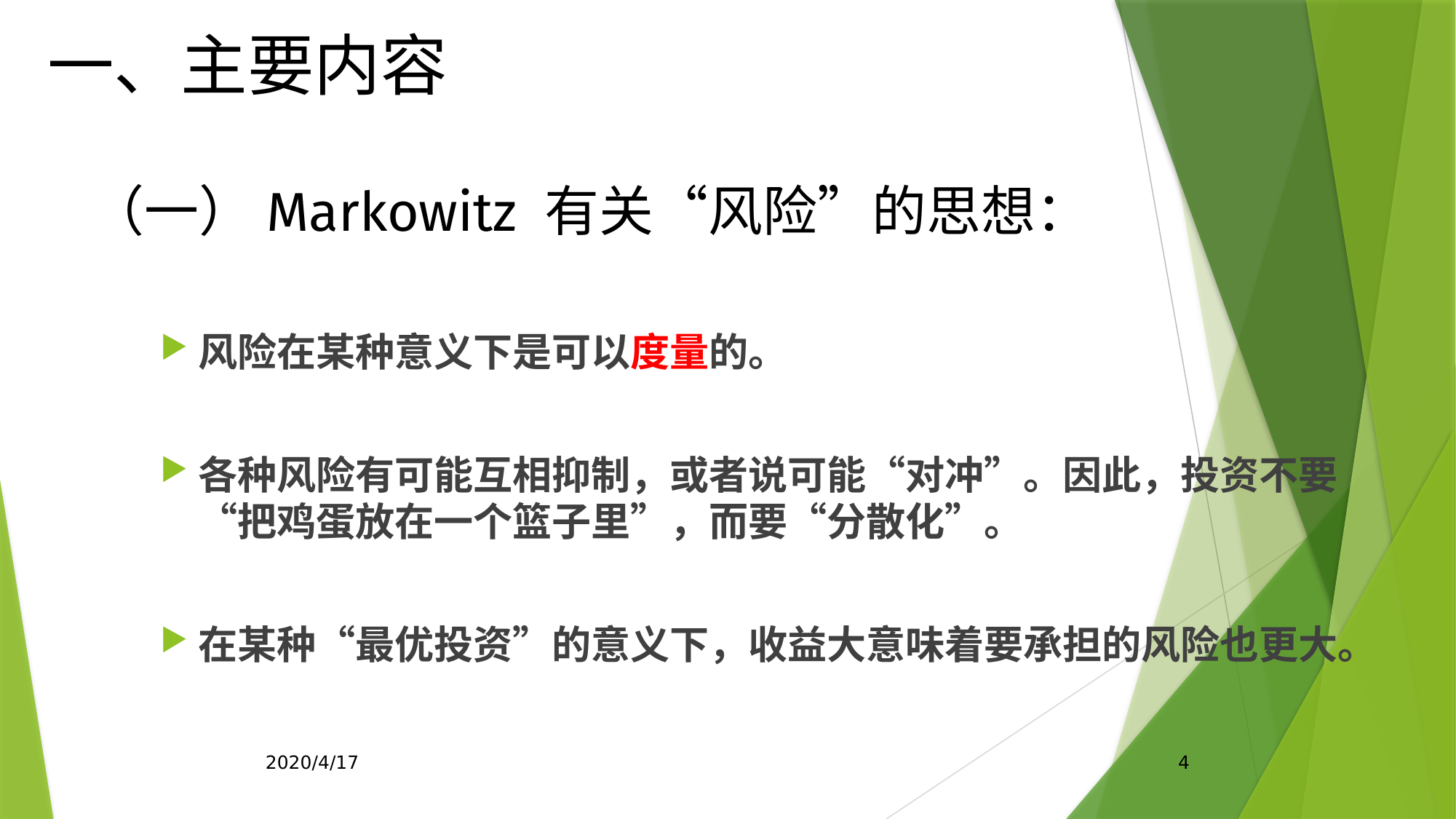

一、主要内容
（一）Markowitz 有关“风险”的思想：
风险在某种意义下是可以度量的。

各种风险有可能互相抑制，或者说可能“对冲”。因此，投资不要“把鸡蛋放在一个篮子里”，而要“分散化”。

在某种“最优投资”的意义下，收益大意味着要承担的风险也更大。
2020/4/17
4